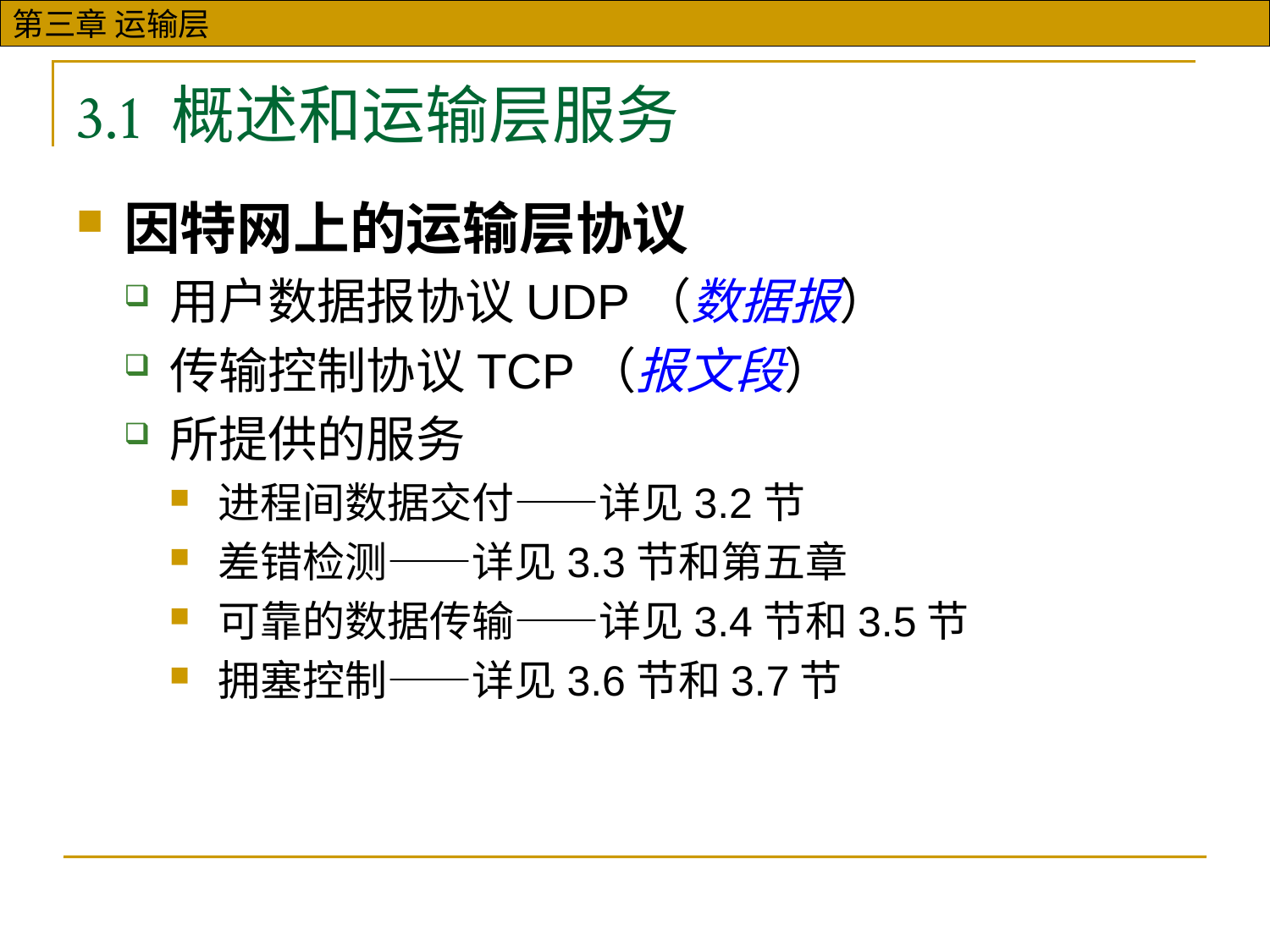

# 3.1 概述和运输层服务
因特网上的运输层协议
用户数据报协议UDP（数据报）
传输控制协议TCP（报文段）
所提供的服务
进程间数据交付——详见3.2节
差错检测——详见3.3节和第五章
可靠的数据传输——详见3.4节和3.5节
拥塞控制——详见3.6节和3.7节
8